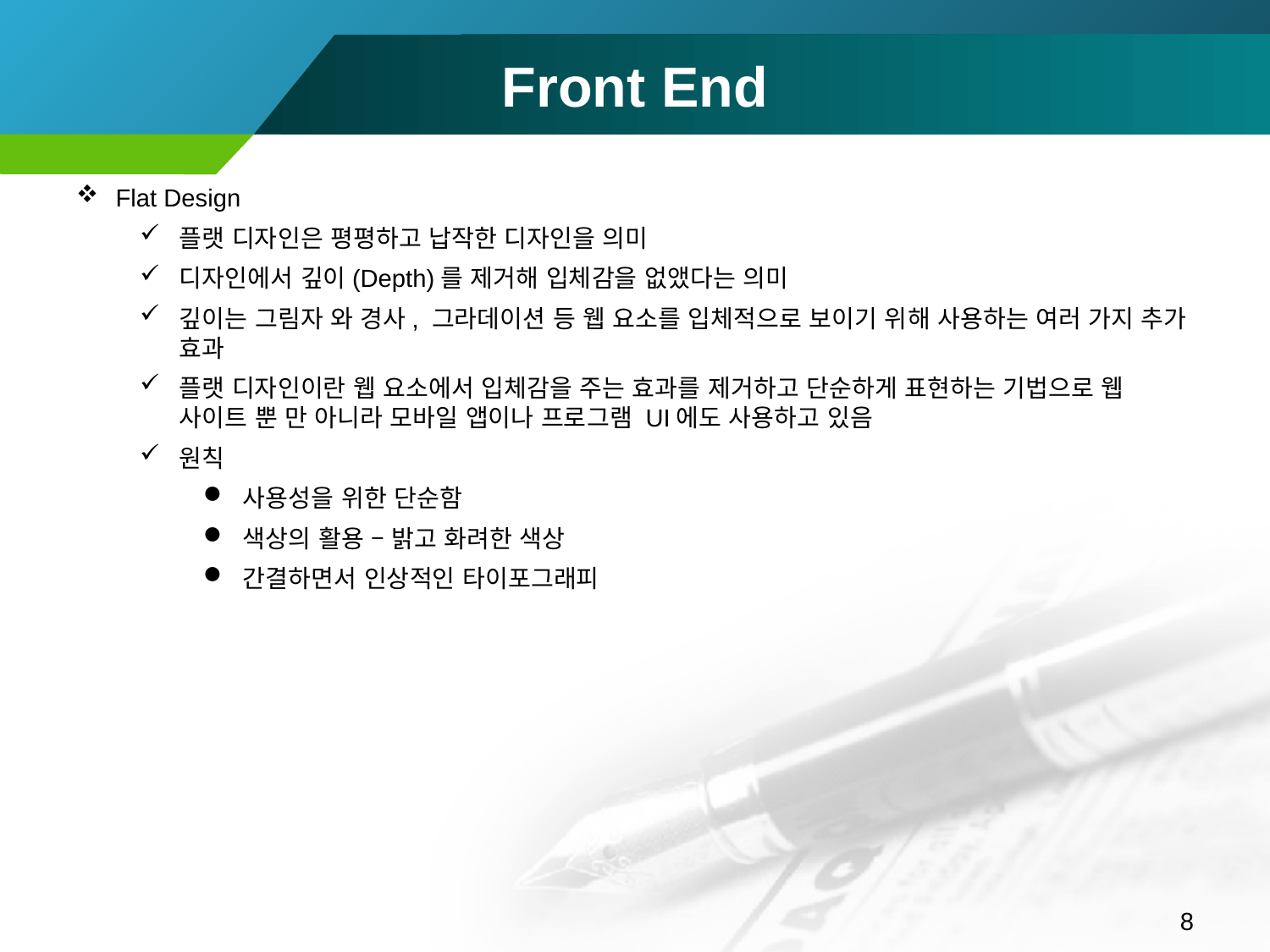

# Front End
Flat Design
플랫 디자인은 평평하고 납작한 디자인을 의미
디자인에서 깊이(Depth)를 제거해 입체감을 없앴다는 의미
깊이는 그림자 와 경사, 그라데이션 등 웹 요소를 입체적으로 보이기 위해 사용하는 여러 가지 추가 효과
플랫 디자인이란 웹 요소에서 입체감을 주는 효과를 제거하고 단순하게 표현하는 기법으로 웹 사이트 뿐 만 아니라 모바일 앱이나 프로그램 UI에도 사용하고 있음
원칙
사용성을 위한 단순함
색상의 활용 – 밝고 화려한 색상
간결하면서 인상적인 타이포그래피
8